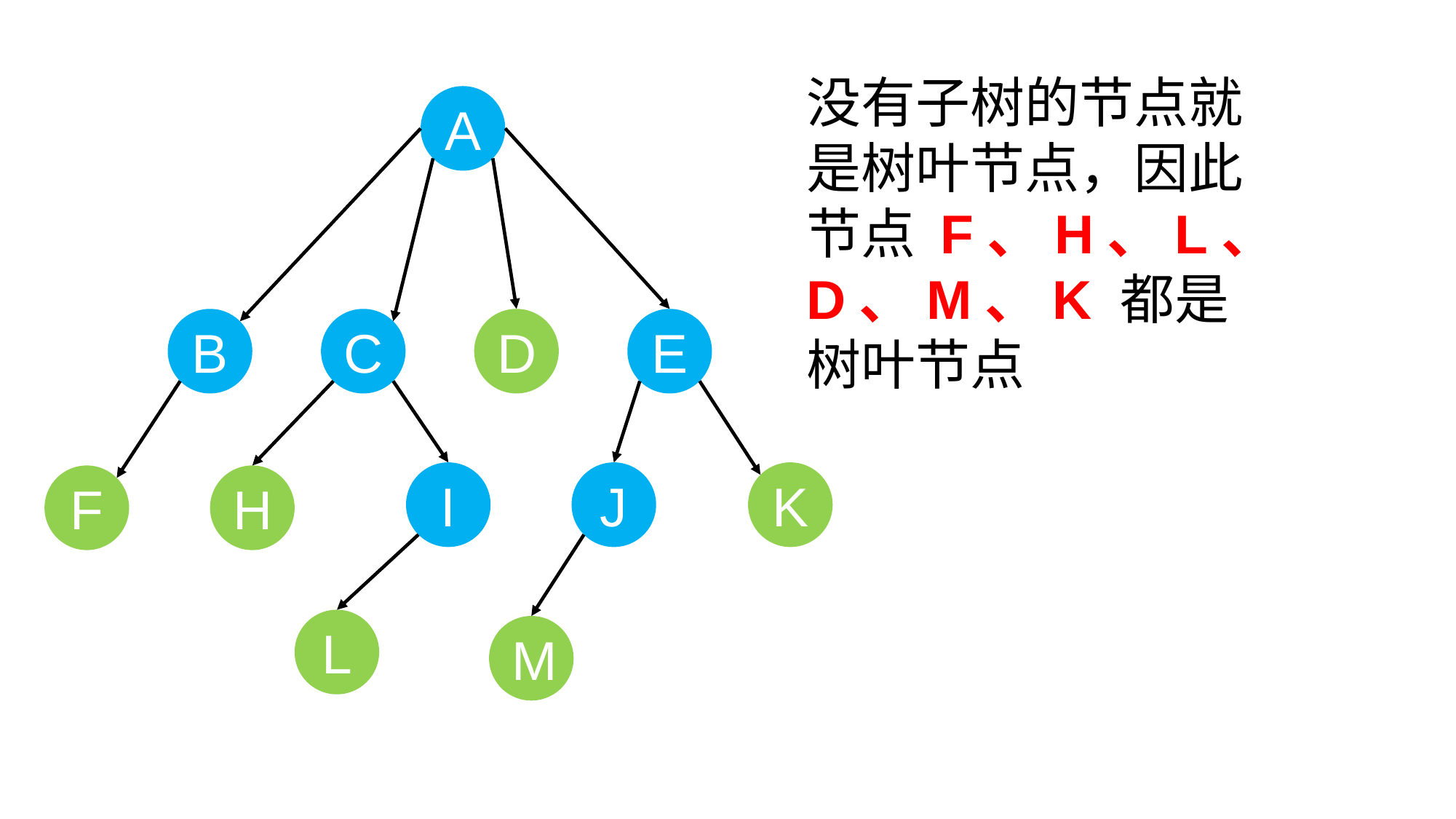

没有子树的节点就是树叶节点，因此节点 F、H、L、D、M、K 都是树叶节点
A
B
C
D
E
I
J
K
F
H
L
M